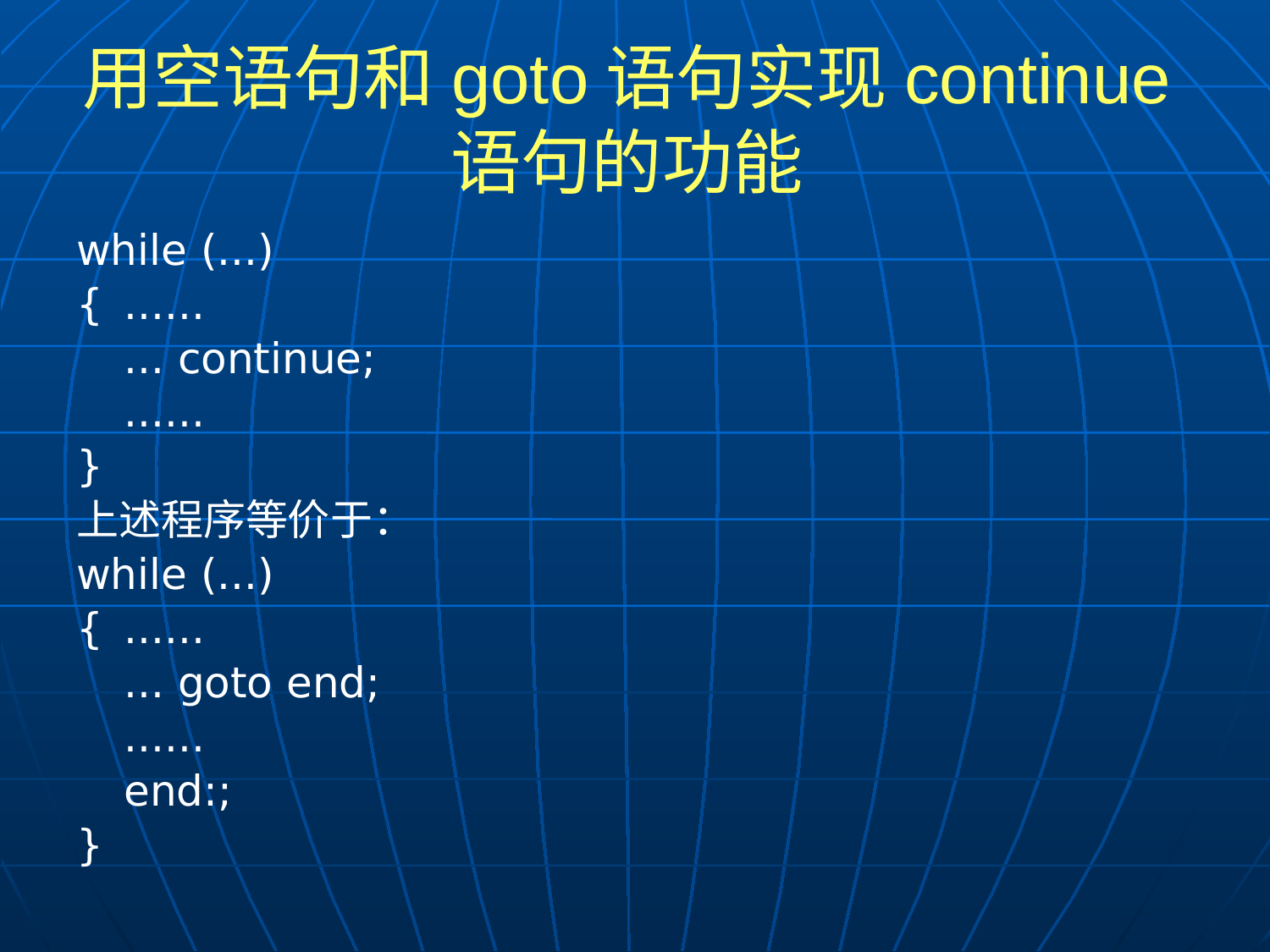

# 用空语句和goto语句实现continue语句的功能
while (...)
{	......
	... continue;
	......
}
上述程序等价于：
while (...)
{	......
	... goto end;
	......
	end:;
}